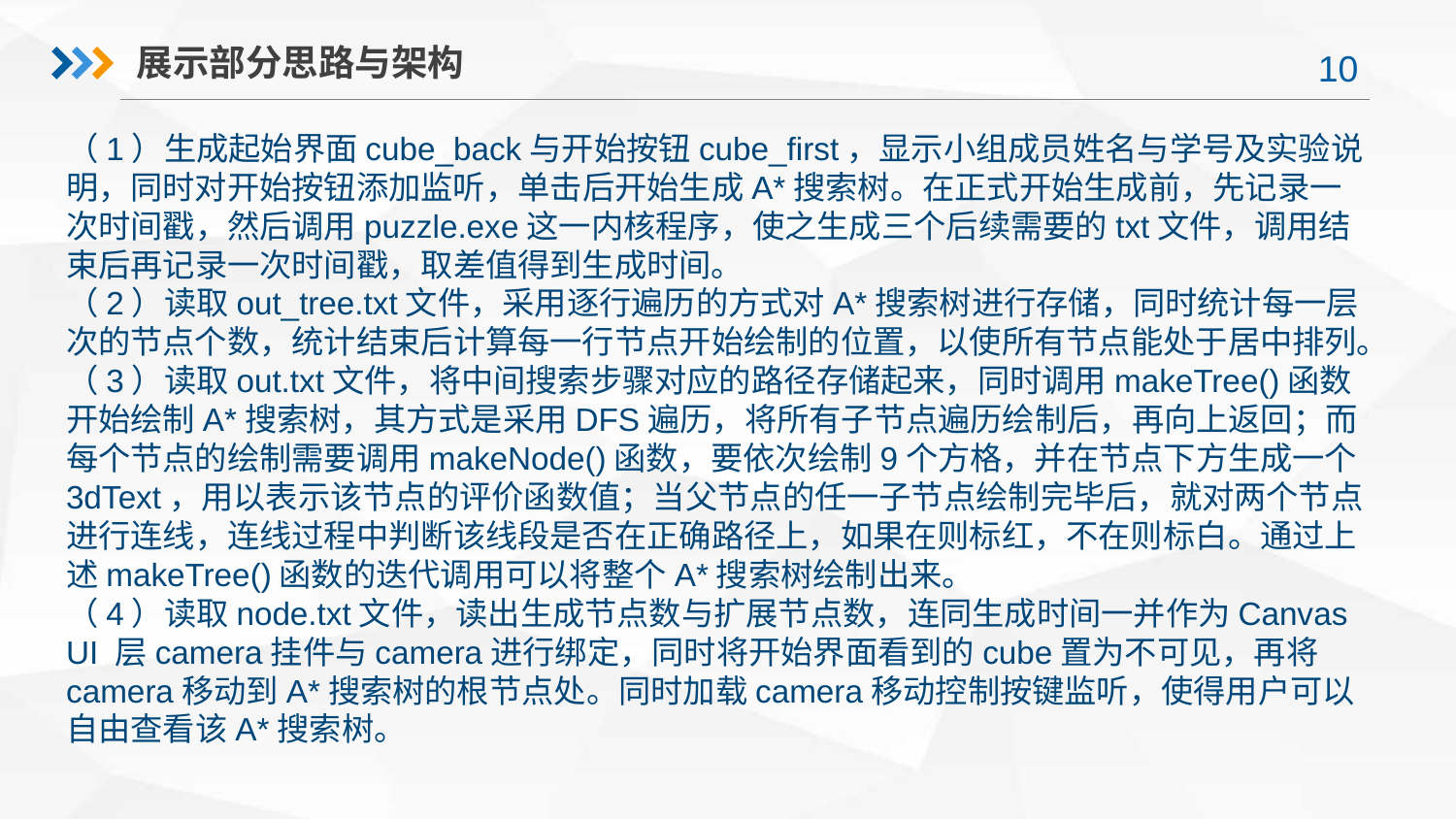

展示部分思路与架构
（1）生成起始界面cube_back与开始按钮cube_first，显示小组成员姓名与学号及实验说明，同时对开始按钮添加监听，单击后开始生成A*搜索树。在正式开始生成前，先记录一次时间戳，然后调用puzzle.exe这一内核程序，使之生成三个后续需要的txt文件，调用结束后再记录一次时间戳，取差值得到生成时间。
（2）读取out_tree.txt文件，采用逐行遍历的方式对A*搜索树进行存储，同时统计每一层次的节点个数，统计结束后计算每一行节点开始绘制的位置，以使所有节点能处于居中排列。
（3）读取out.txt文件，将中间搜索步骤对应的路径存储起来，同时调用makeTree()函数开始绘制A*搜索树，其方式是采用DFS遍历，将所有子节点遍历绘制后，再向上返回；而每个节点的绘制需要调用makeNode()函数，要依次绘制9个方格，并在节点下方生成一个3dText，用以表示该节点的评价函数值；当父节点的任一子节点绘制完毕后，就对两个节点进行连线，连线过程中判断该线段是否在正确路径上，如果在则标红，不在则标白。通过上述makeTree()函数的迭代调用可以将整个A*搜索树绘制出来。
（4）读取node.txt文件，读出生成节点数与扩展节点数，连同生成时间一并作为Canvas UI 层camera挂件与camera进行绑定，同时将开始界面看到的cube置为不可见，再将camera移动到A*搜索树的根节点处。同时加载camera移动控制按键监听，使得用户可以自由查看该A*搜索树。